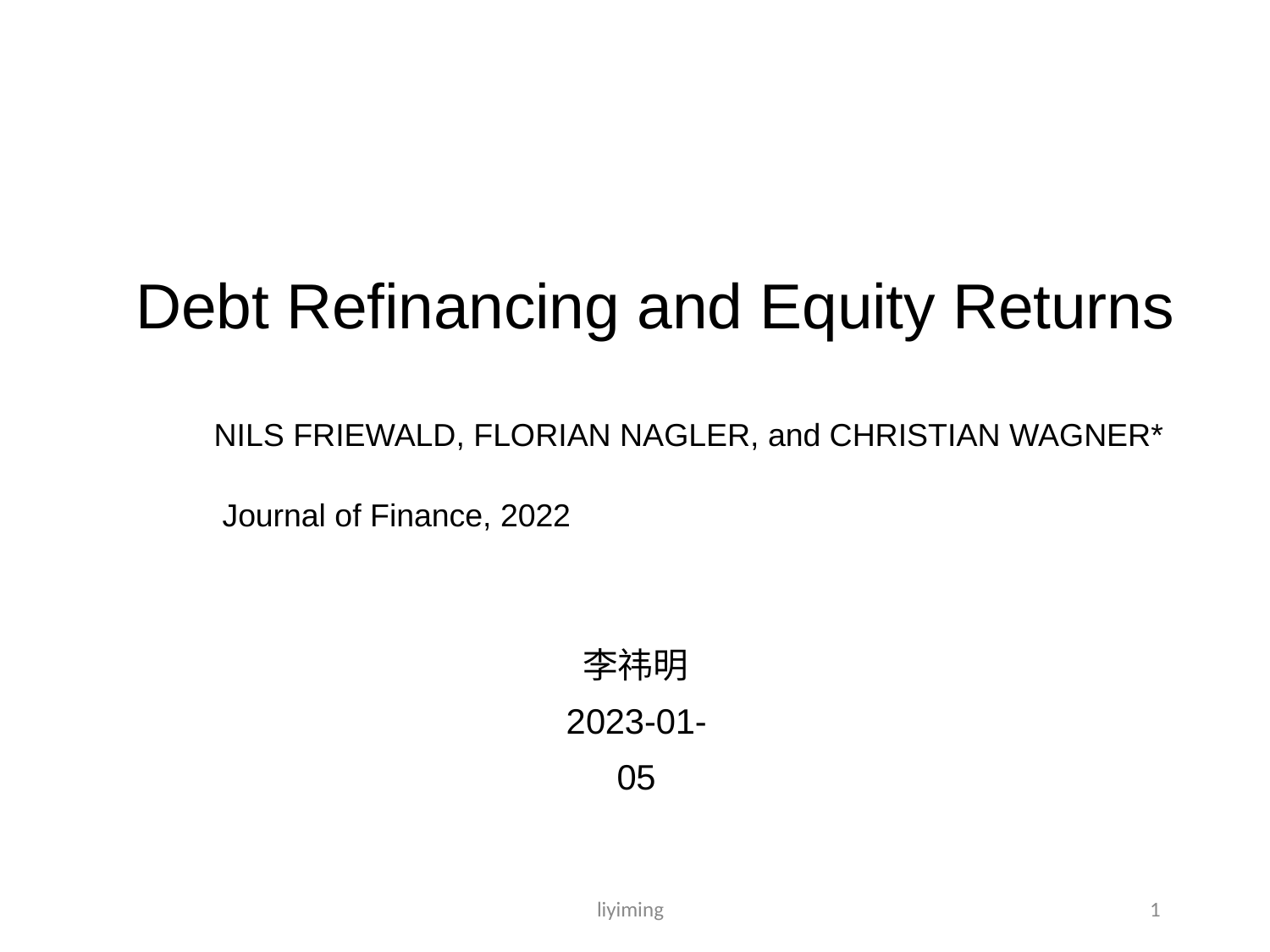

Debt Refinancing and Equity Returns

         NILS FRIEWALD, FLORIAN NAGLER, and CHRISTIAN WAGNER*

Journal of Finance, 2022
李祎明
2023-01-05

liyiming                                                                                                    1